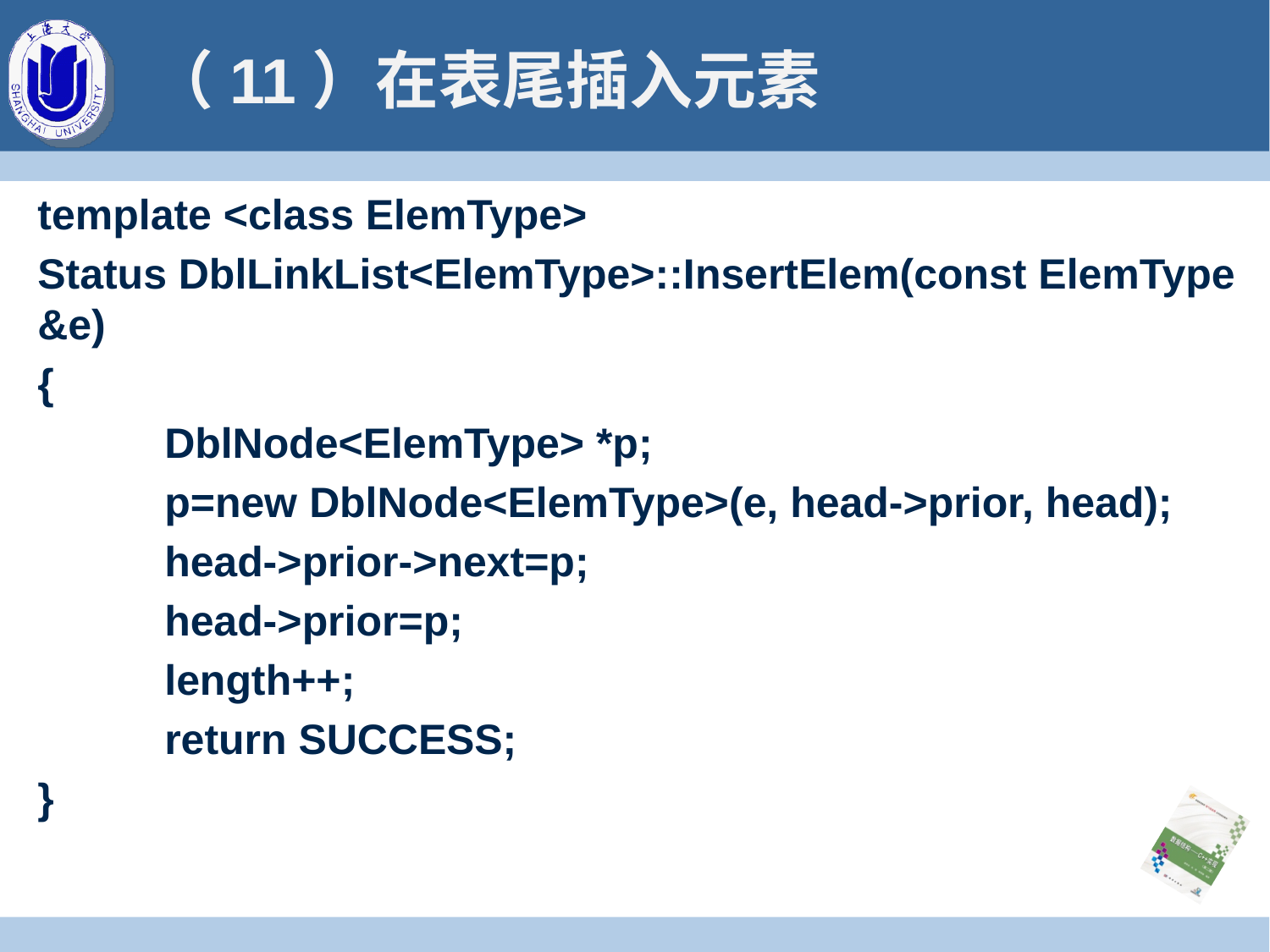

# （11）在表尾插入元素
template <class ElemType>
Status DblLinkList<ElemType>::InsertElem(const ElemType &e)
{
    	DblNode<ElemType> *p;
	p=new DblNode<ElemType>(e, head->prior, head);
	head->prior->next=p;
	head->prior=p;
	length++;
	return SUCCESS;
}